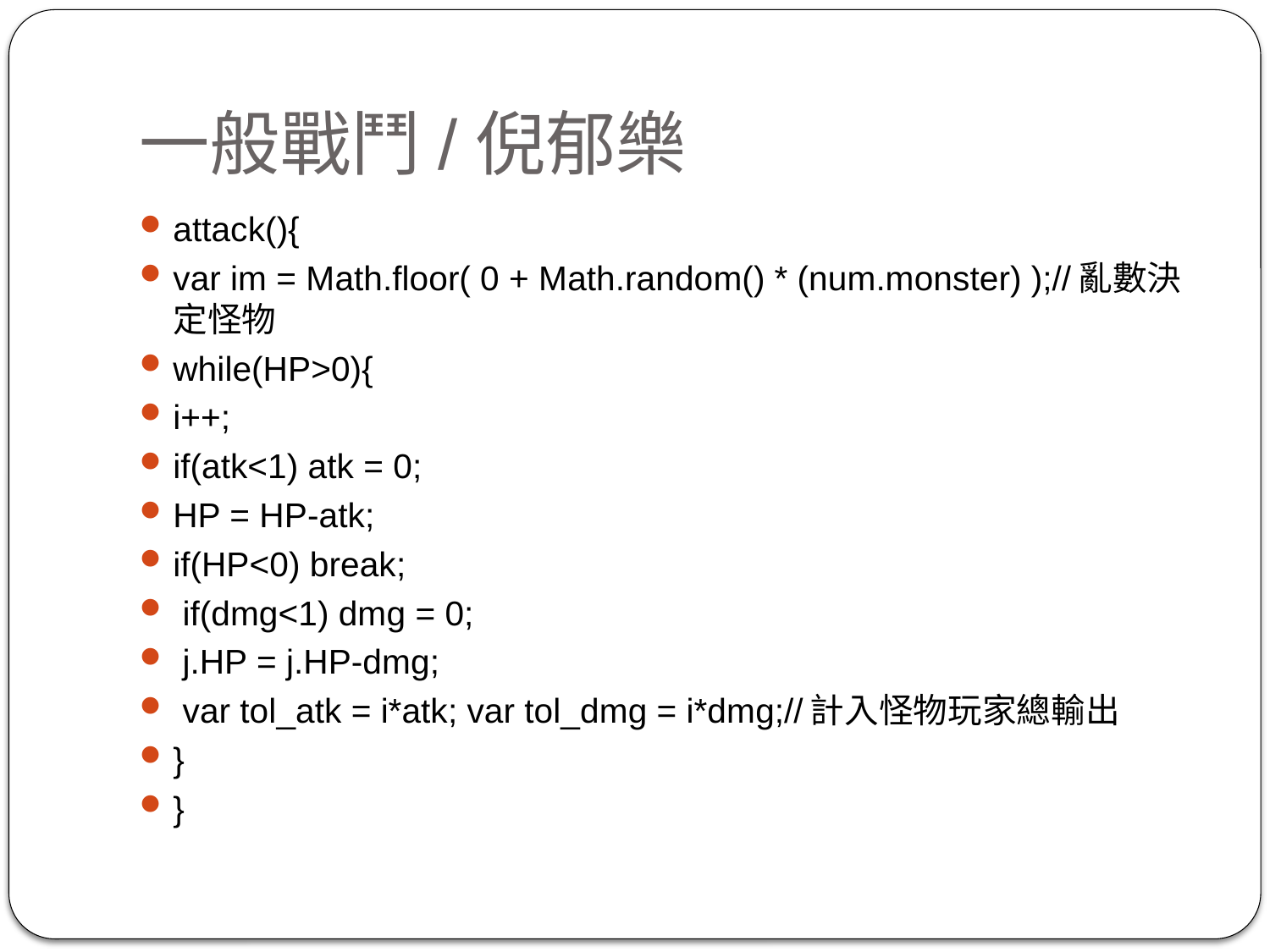

# 一般戰鬥/倪郁樂
attack(){
var im = Math.floor( 0 + Math.random() * (num.monster) );//亂數決定怪物
while(HP>0){
i++;
if(atk<1) atk = 0;
HP = HP-atk;
if(HP<0) break;
 if(dmg<1) dmg = 0;
 j.HP = j.HP-dmg;
 var tol_atk = i*atk; var tol_dmg = i*dmg;//計入怪物玩家總輸出
}
}